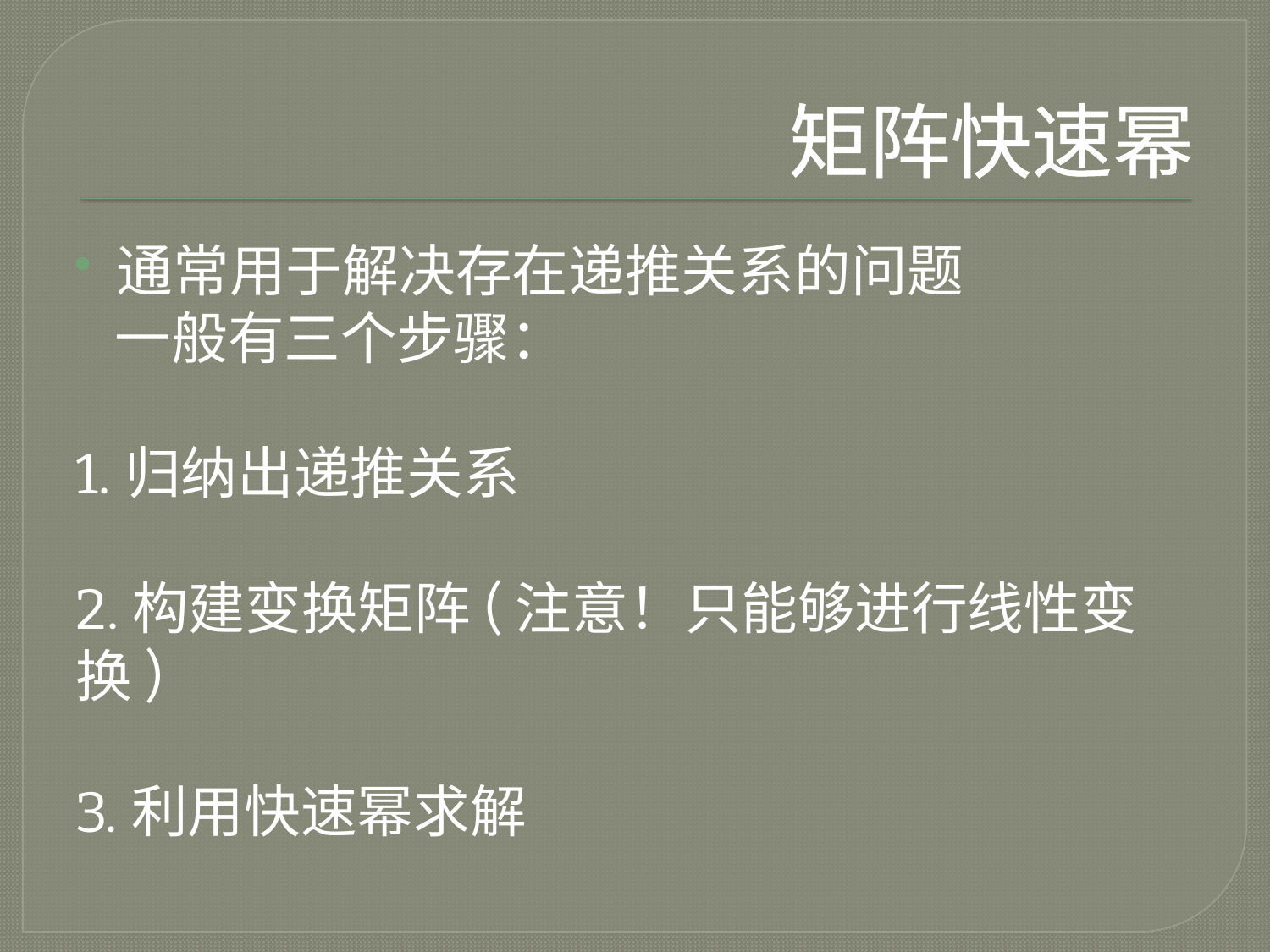

# 矩阵快速幂
通常用于解决存在递推关系的问题
  一般有三个步骤：

1.归纳出递推关系

2.构建变换矩阵(注意！只能够进行线性变换)

3.利用快速幂求解